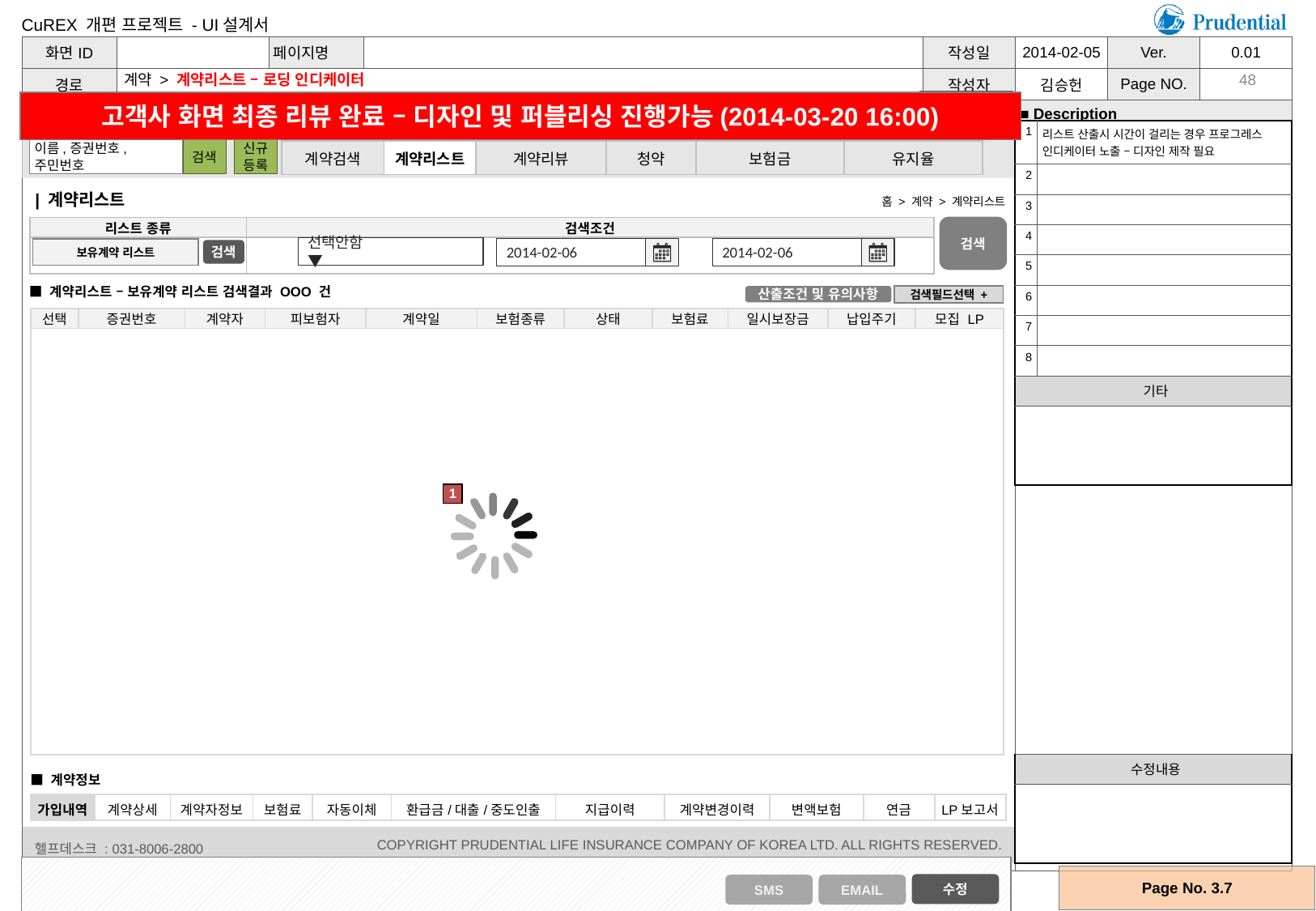

계약 > 계약리스트 – 로딩 인디케이터
48
고객사 화면 최종 리뷰 완료 – 디자인 및 퍼블리싱 진행가능(2014-03-20 16:00)
| 1 | 리스트 산출시 시간이 걸리는 경우 프로그레스 인디케이터 노출 – 디자인 제작 필요 |
| --- | --- |
| 2 |  |
| 3 |  |
| 4 |  |
| 5 |  |
| 6 |  |
| 7 |  |
| 8 |  |
| 기타 |  |
|  |  |
| 계약검색 | 계약리스트 | 계약리뷰 | 청약 | 보험금 | 유지율 |
| --- | --- | --- | --- | --- | --- |
| 계약리스트
홈 > 계약 > 계약리스트
검색
| 리스트 종류 | 검색조건 |
| --- | --- |
|  |  |
선택안함                           ▼
2014-02-06

2014-02-06

보유계약 리스트
검색
■ 계약리스트 – 보유계약 리스트 검색결과 OOO 건
검색필드선택 +
산출조건 및 유의사항
| 선택 | 증권번호 | 계약자 | 피보험자 | 계약일 | 보험종류 | 상태 | 보험료 | 일시보장금 | 납입주기 | 모집 LP |
| --- | --- | --- | --- | --- | --- | --- | --- | --- | --- | --- |
|  |  |  |  |  |  |  |  |  |  |  |
1

| 수정내용 |
| --- |
|  |
■ 계약정보
| 가입내역 | 계약상세 | 계약자정보 | 보험료 | 자동이체 | 환급금/대출/중도인출 | 지급이력 | 계약변경이력 | 변액보험 | 연금 | LP보고서 |
| --- | --- | --- | --- | --- | --- | --- | --- | --- | --- | --- |

Page No. 3.7
수정
SMS
EMAIL